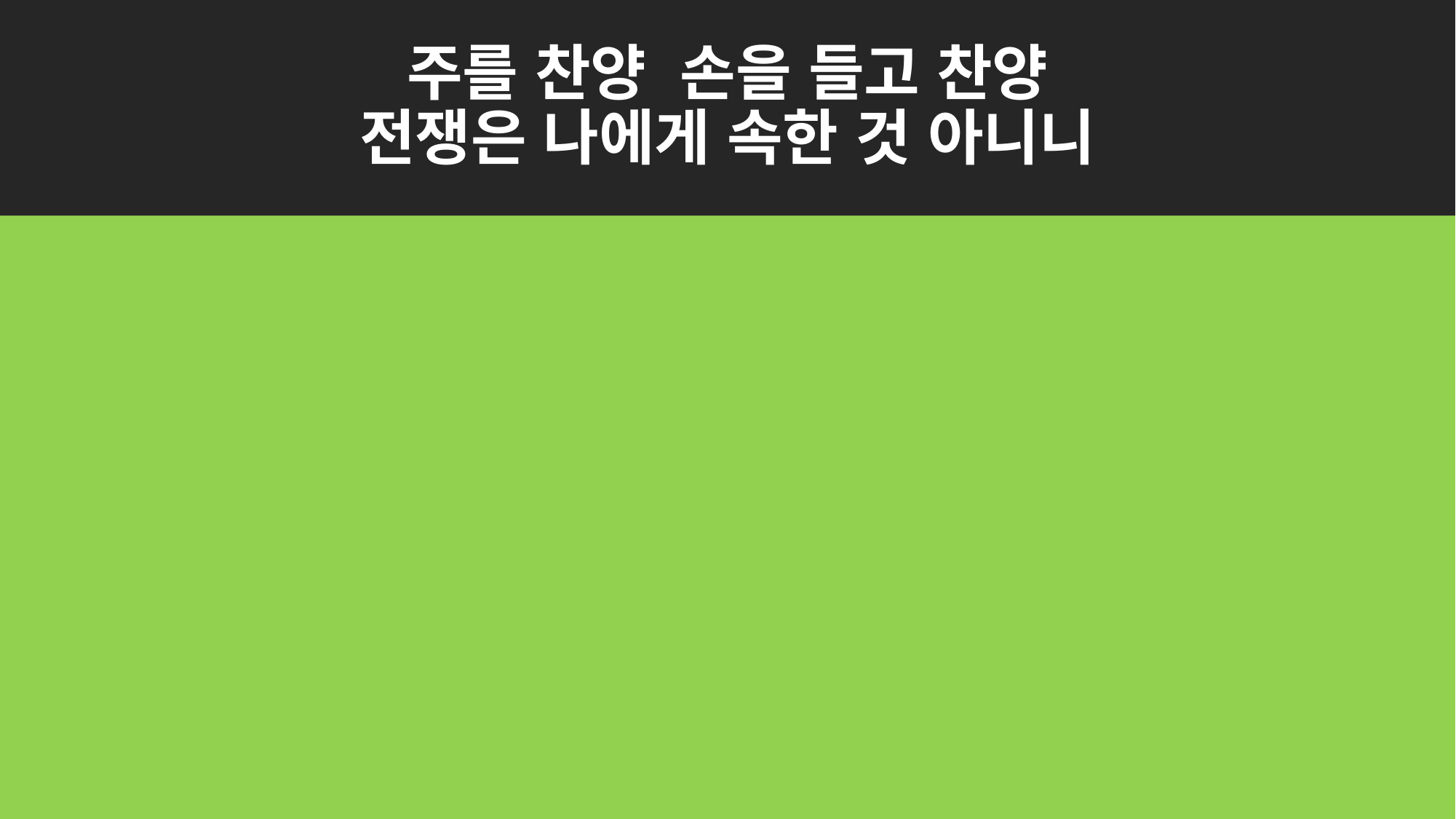

# 주를 찬양  손을 들고 찬양 전쟁은 나에게 속한 것 아니니